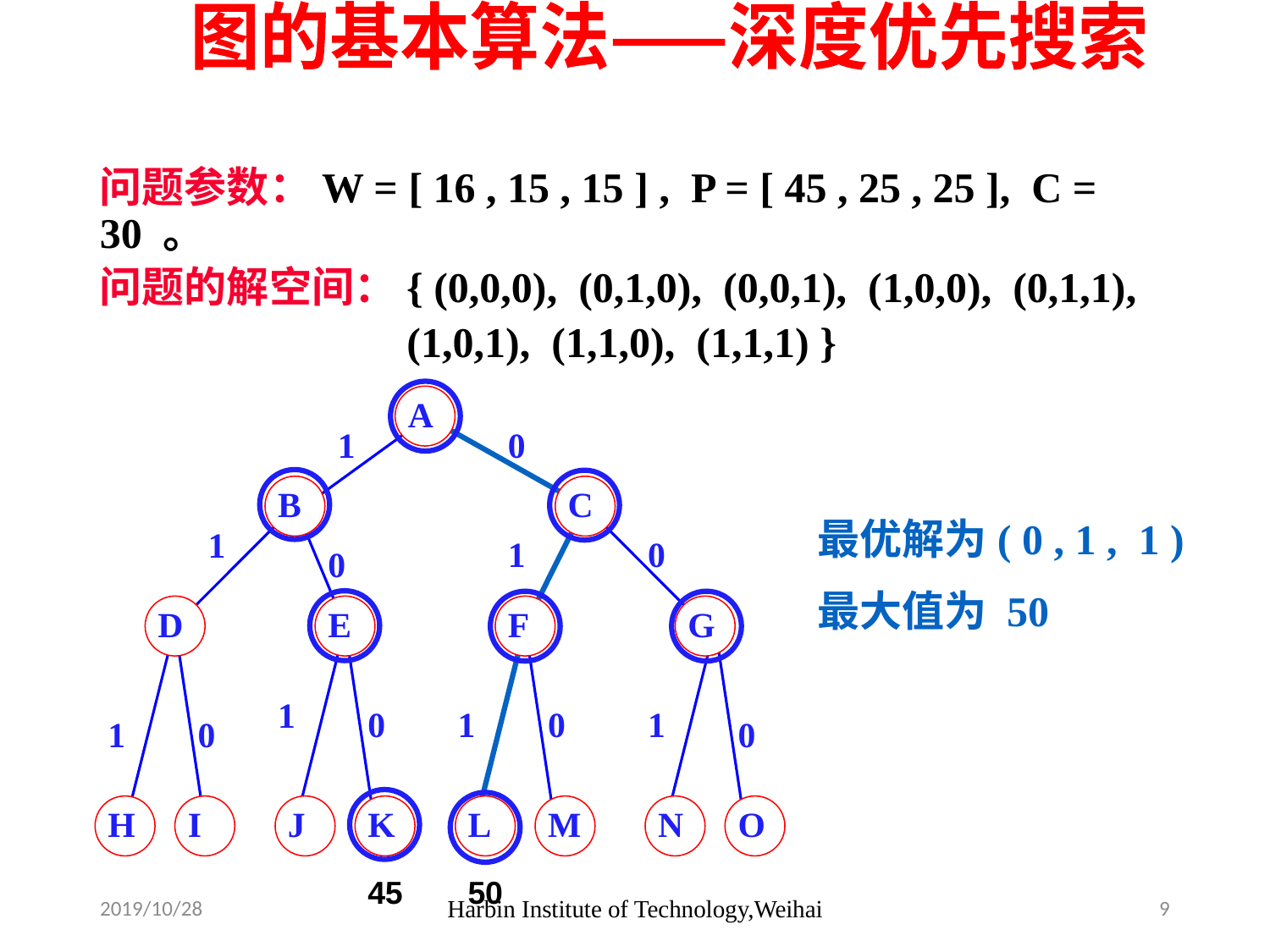

图的基本算法——深度优先搜索
问题参数：W = [ 16 , 15 , 15 ] ,  P = [ 45 , 25 , 25 ],  C = 30 。
问题的解空间：{ (0,0,0),  (0,1,0),  (0,0,1),  (1,0,0),  (0,1,1),
                             (1,0,1),  (1,1,0),  (1,1,1) }

A

1
0

B
C

1
1
0
0

D

E
F

G

1
0
1
0
1
1
0
0

H

I
J

K
L

M

N

O
45
50
最优解为( 0 , 1 ,  1 )
最大值为 50
2019/10/28
Harbin Institute of Technology,Weihai
9